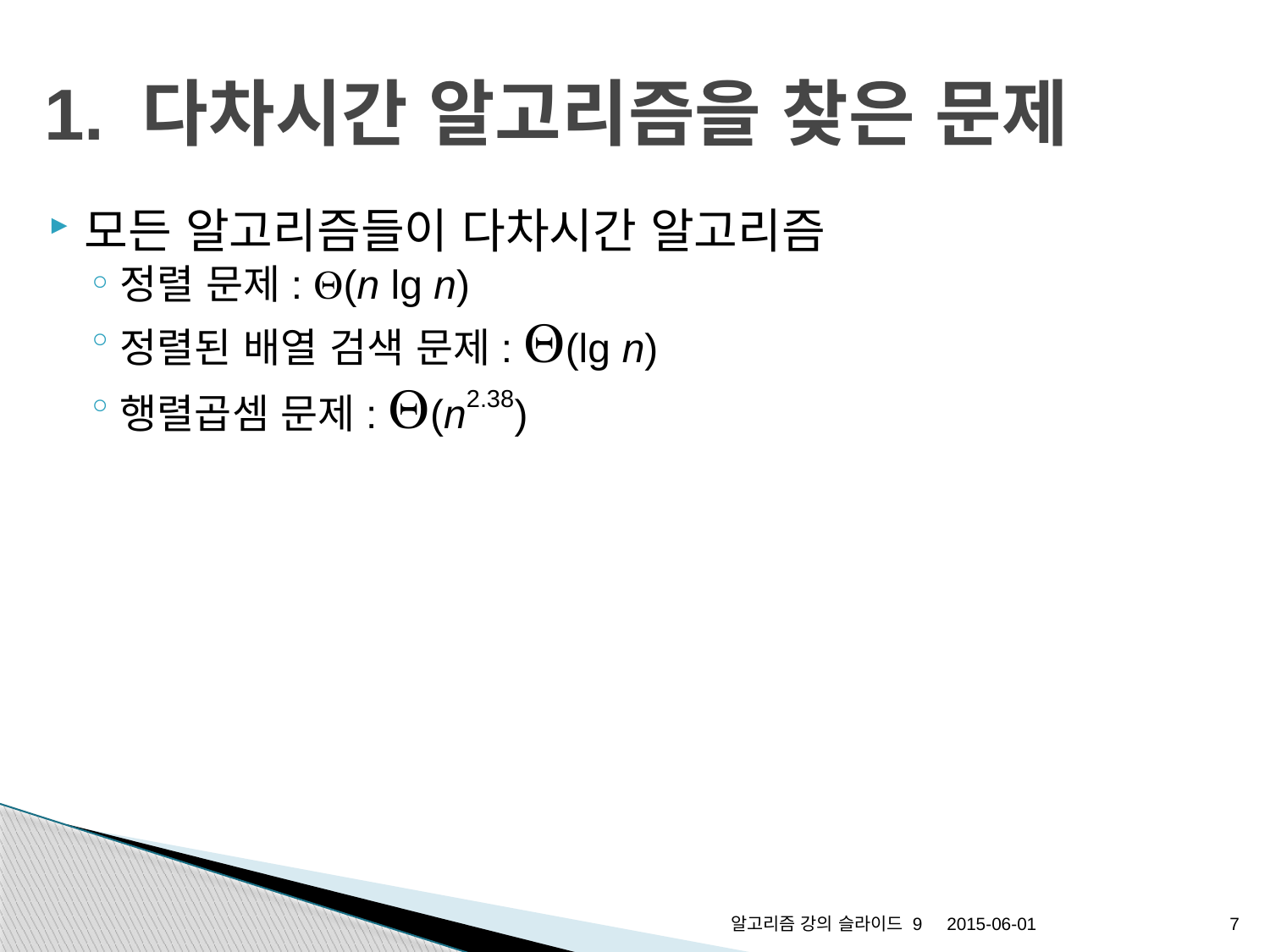

# 1. 다차시간 알고리즘을 찾은 문제
모든 알고리즘들이 다차시간 알고리즘
정렬 문제: Θ(n lg n)
정렬된 배열 검색 문제: Θ(lg n)
행렬곱셈 문제: Θ(n2.38)
알고리즘 강의 슬라이드 9
2015-06-01
7